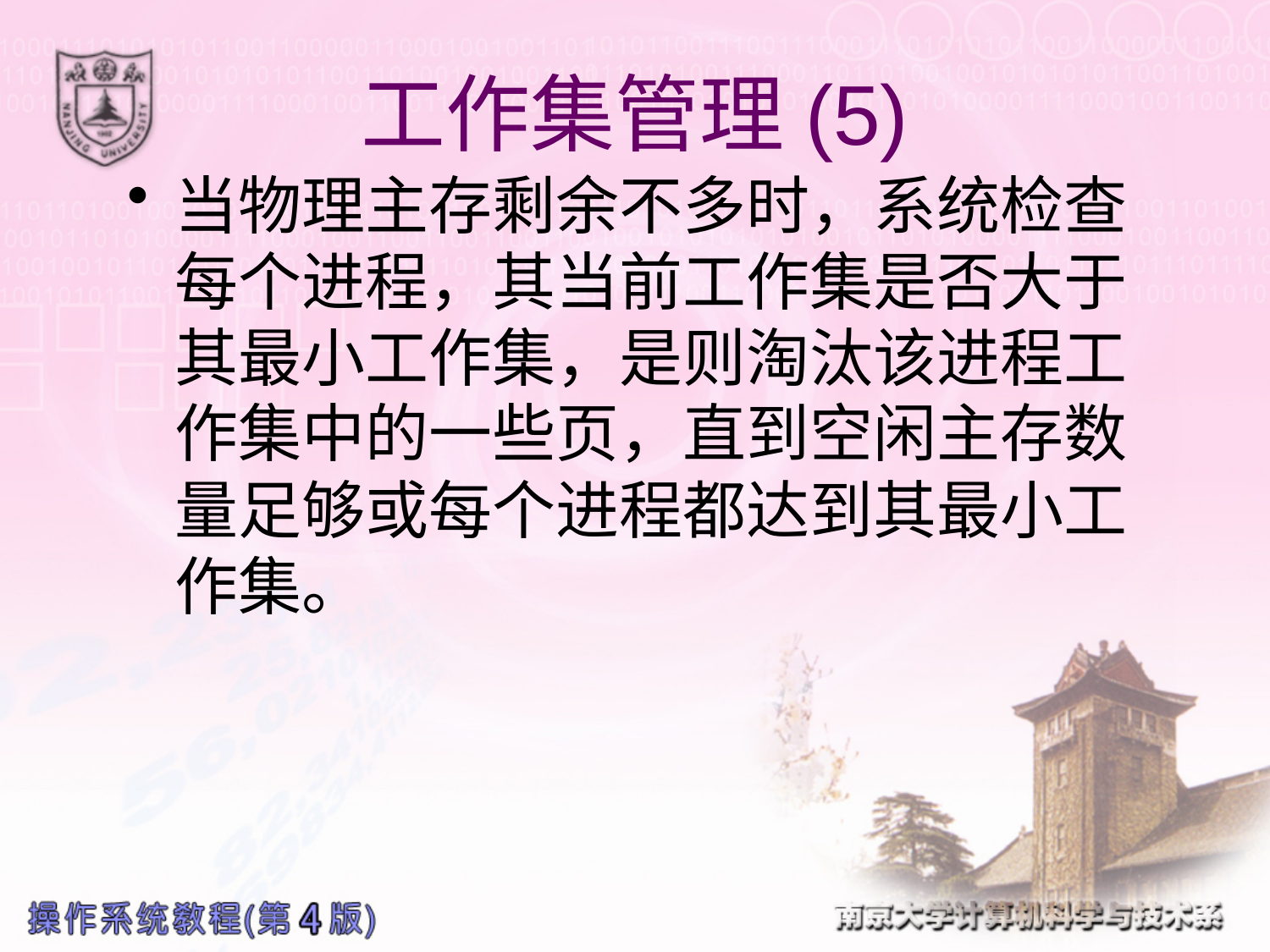

# 工作集管理(5)
当物理主存剩余不多时，系统检查每个进程，其当前工作集是否大于其最小工作集，是则淘汰该进程工作集中的一些页，直到空闲主存数量足够或每个进程都达到其最小工作集。